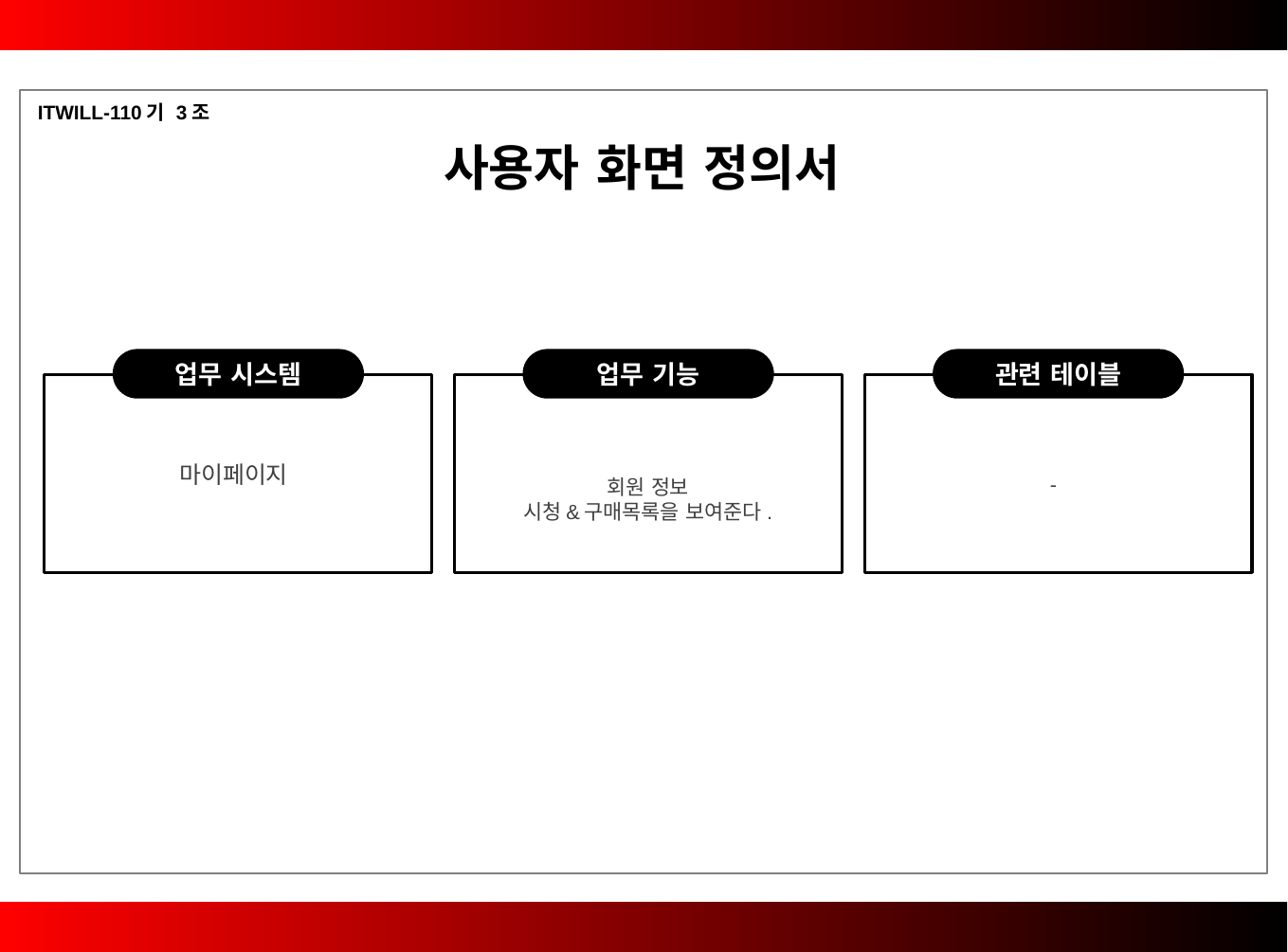

ITWILL-110기 3조
사용자 화면 정의서
업무 시스템
업무 기능
관련 테이블

회원 정보
시청&구매목록을 보여준다.
마이페이지
-